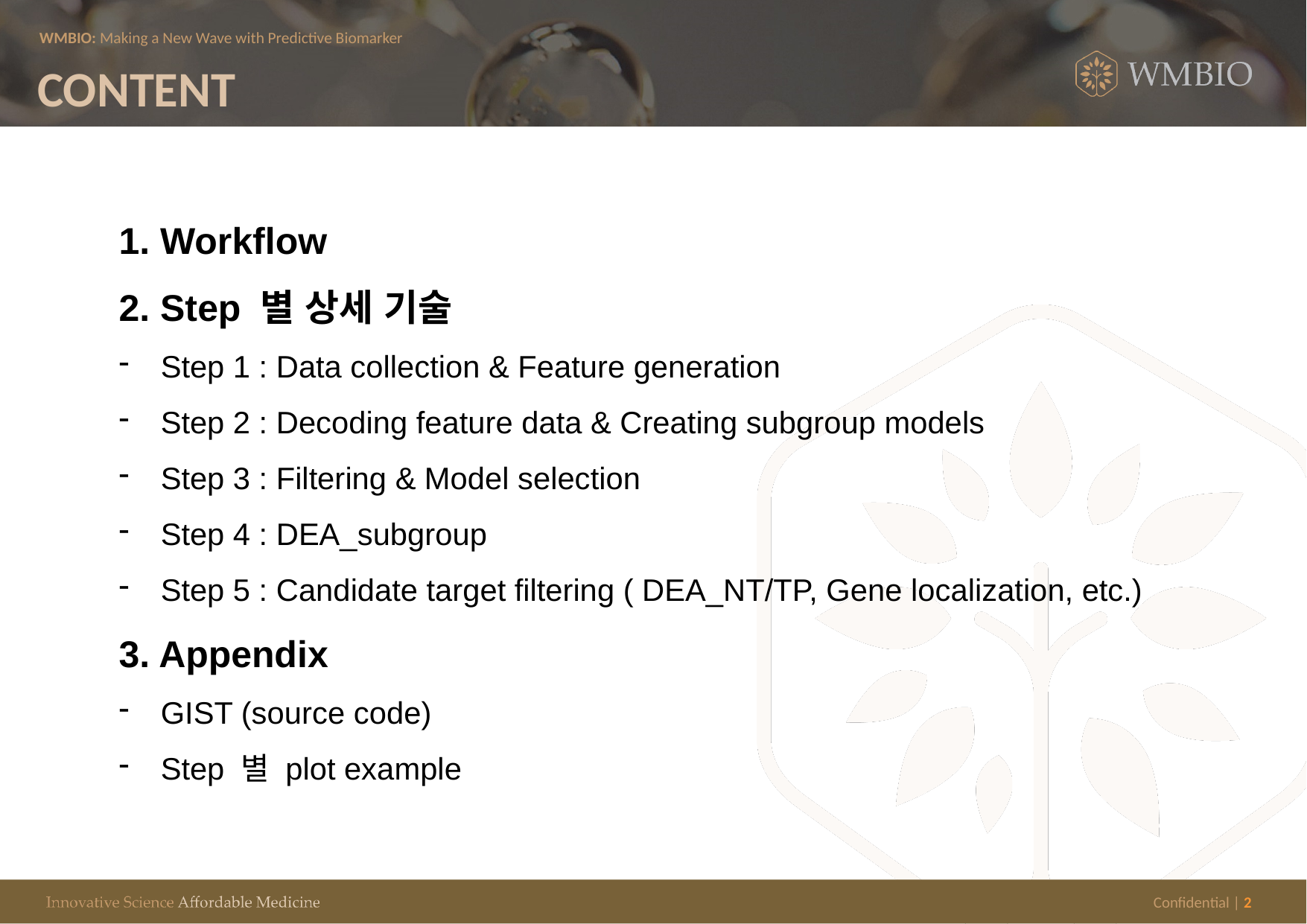

CONTENT
1. Workflow
2. Step 별 상세 기술
Step 1 : Data collection & Feature generation
Step 2 : Decoding feature data & Creating subgroup models
Step 3 : Filtering & Model selection
Step 4 : DEA_subgroup
Step 5 : Candidate target filtering ( DEA_NT/TP, Gene localization, etc.)
3. Appendix
GIST (source code)
Step 별 plot example